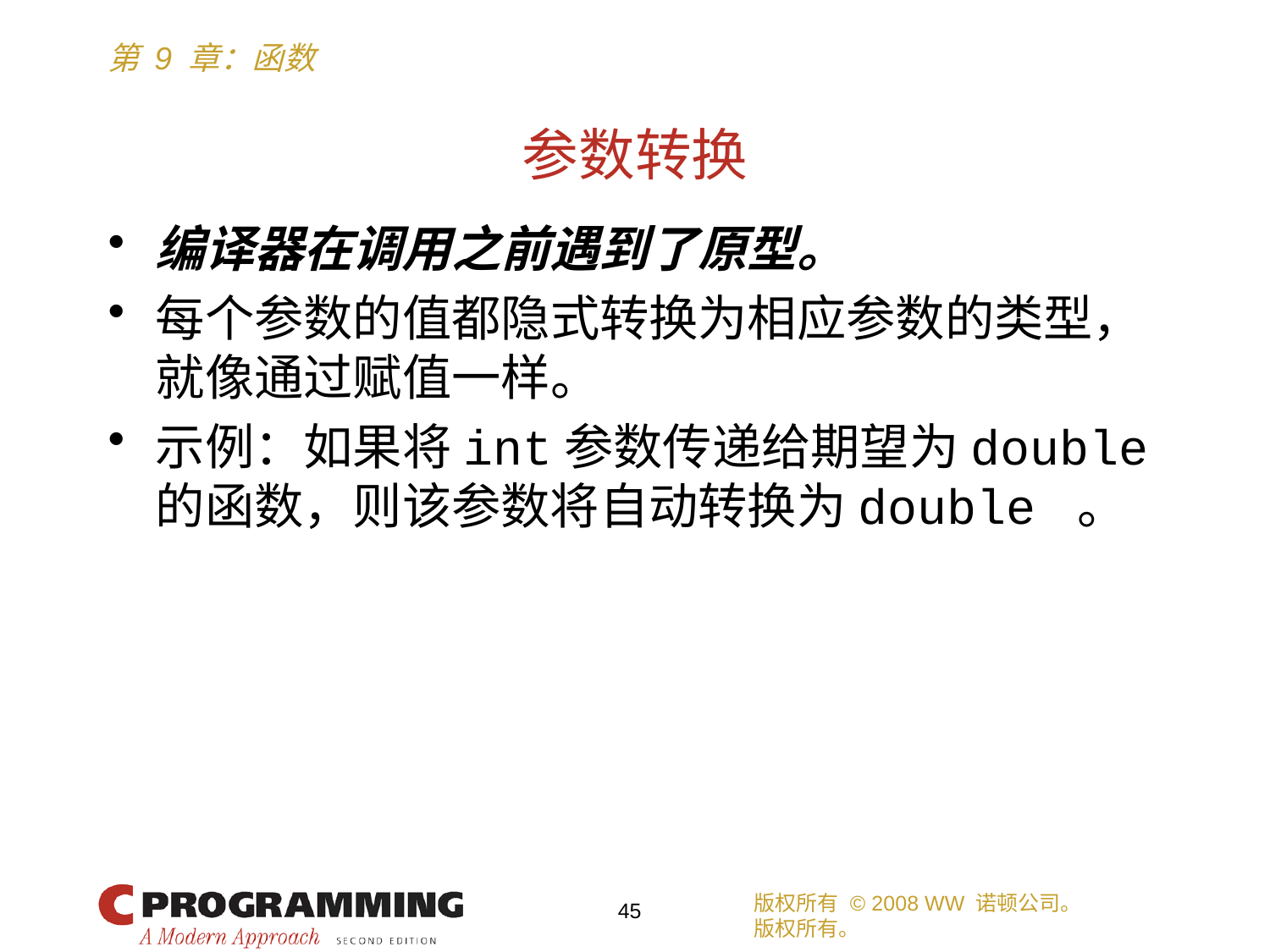

# 参数转换
编译器在调用之前遇到了原型。
每个参数的值都隐式转换为相应参数的类型，就像通过赋值一样。
示例：如果将int参数传递给期望为double的函数，则该参数将自动转换为double 。
版权所有 © 2008 WW 诺顿公司。
版权所有。
45